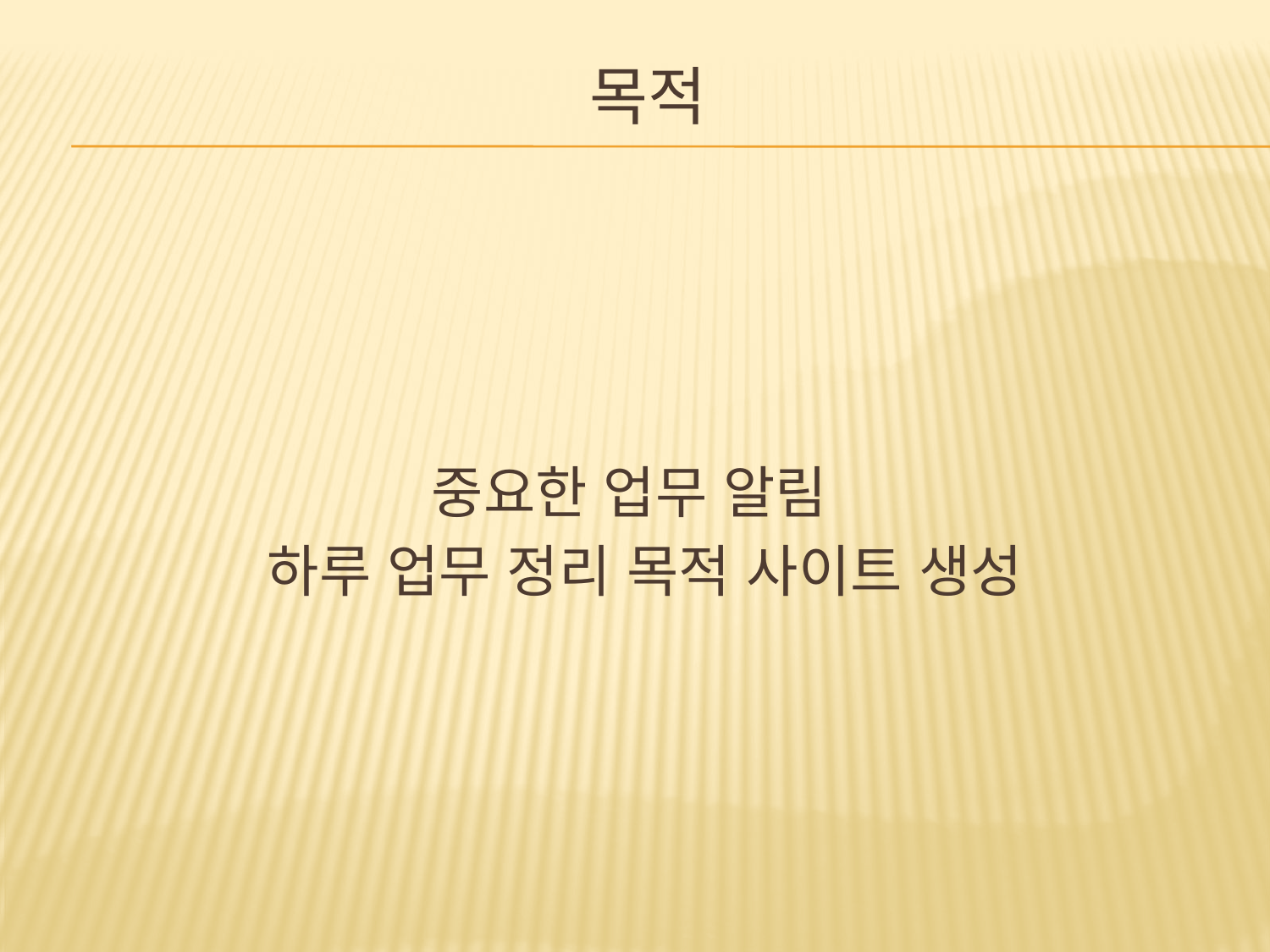

# 목적
중요한 업무 알림
하루 업무 정리 목적 사이트 생성